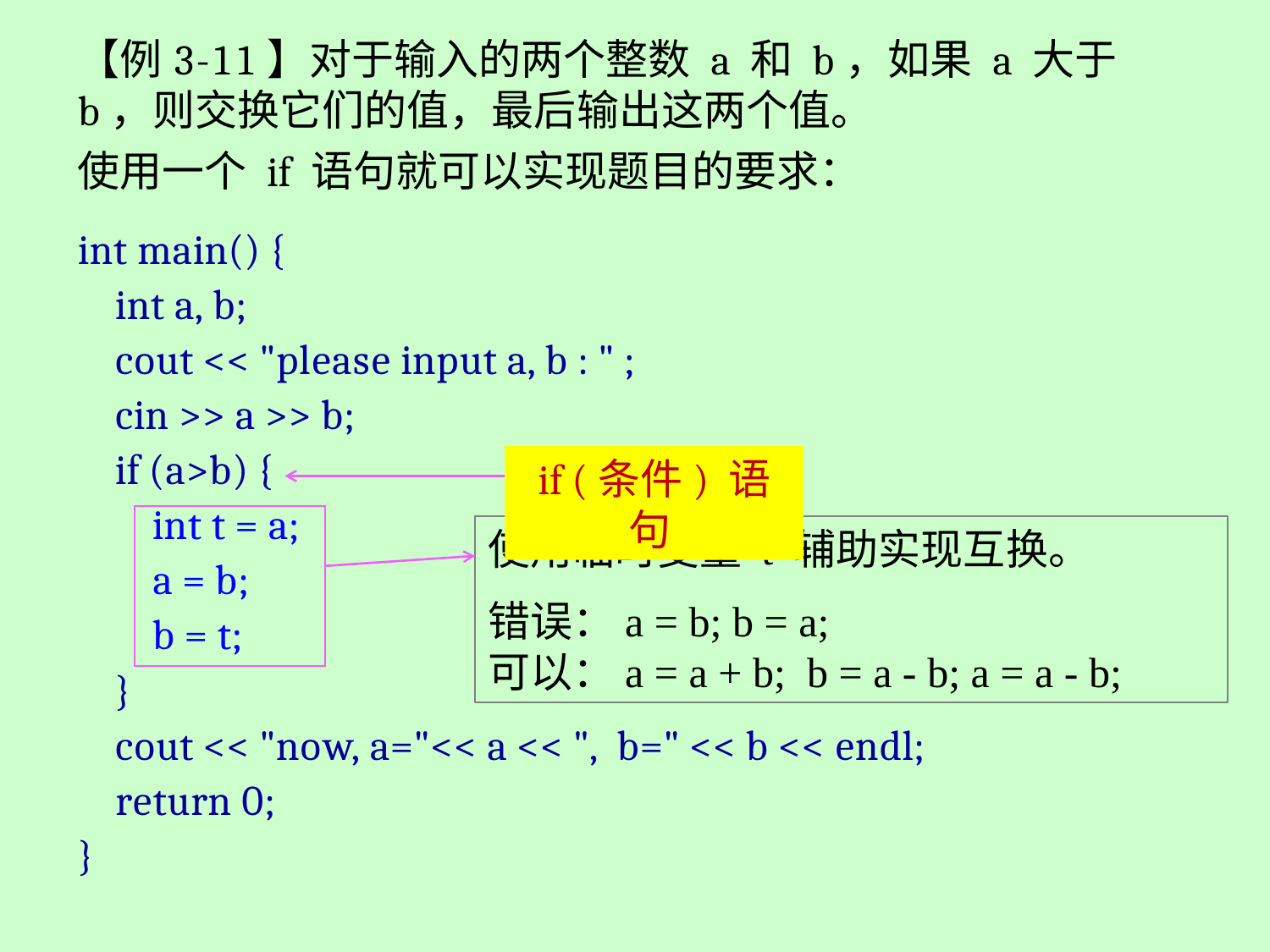

【例3-11】对于输入的两个整数 a 和 b，如果 a 大于 b，则交换它们的值，最后输出这两个值。
使用一个 if 语句就可以实现题目的要求：
int main() {
    int a, b;
    cout << "please input a, b : " ;
    cin >> a >> b;
    if (a>b) {
        int t = a;
        a = b;
        b = t;
    }
    cout << "now, a="<< a << ",  b=" << b << endl;
    return 0;
}
if (条件) 语句

使用临时变量 t 辅助实现互换。
错误：a = b; b = a;
可以：a = a + b;  b = a - b; a = a - b;

11